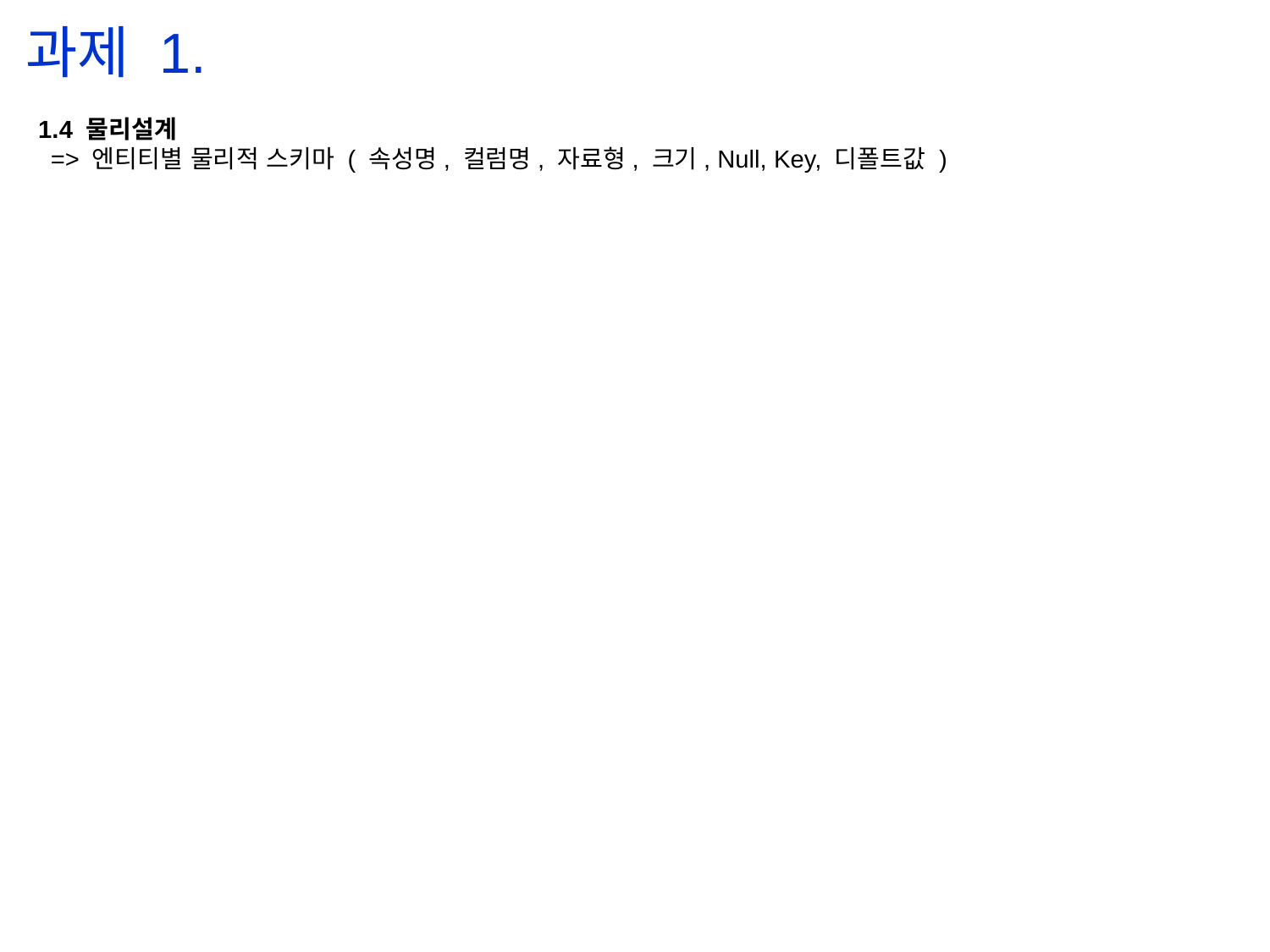

과제 1.

1.4 물리설계
=> 엔티티별 물리적 스키마 ( 속성명, 컬럼명, 자료형, 크기, Null, Key, 디폴트값 )